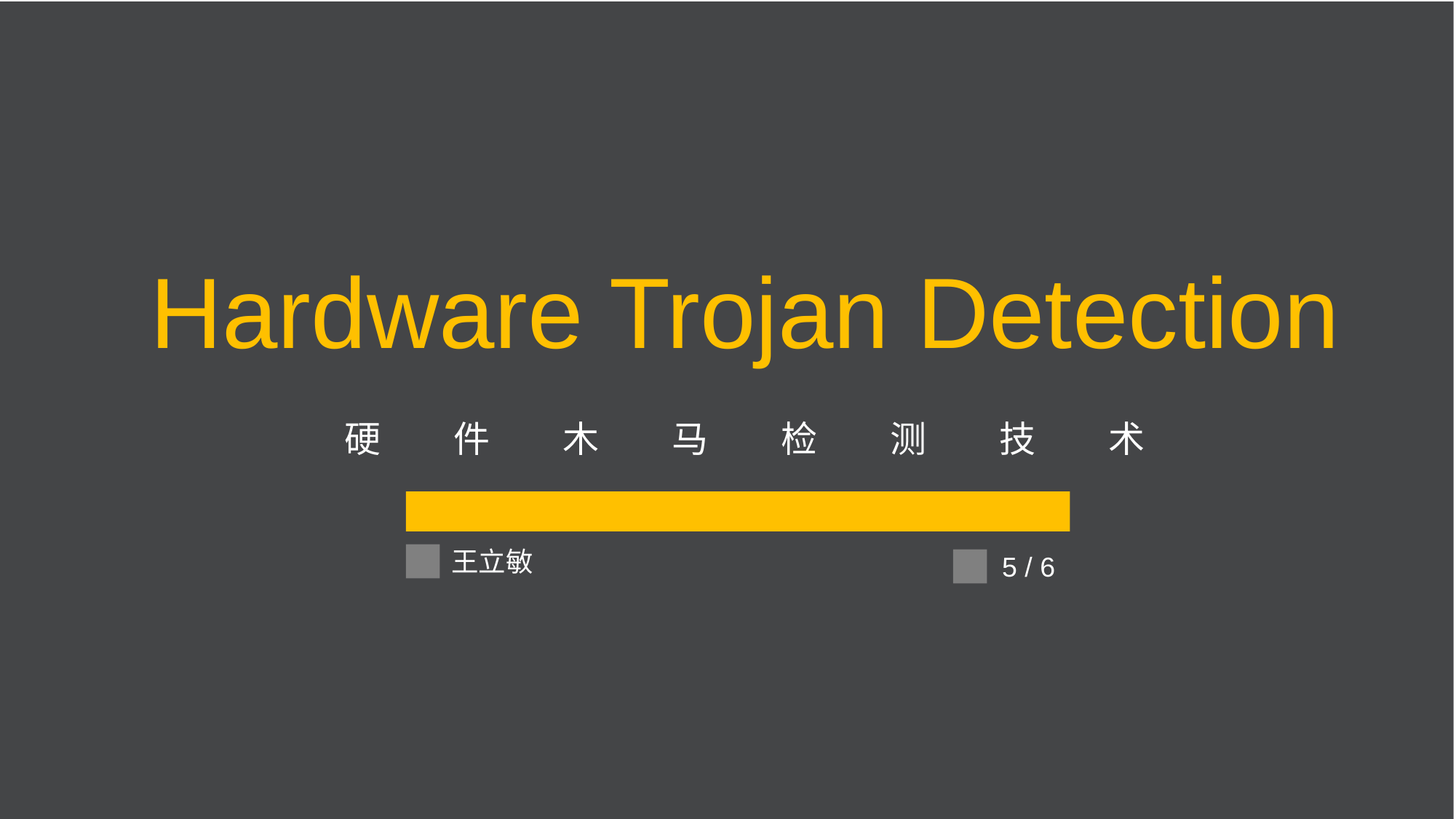

Hardware Trojan Detection
硬	件	木	马	检	测	技	术

王立敏

5 / 6